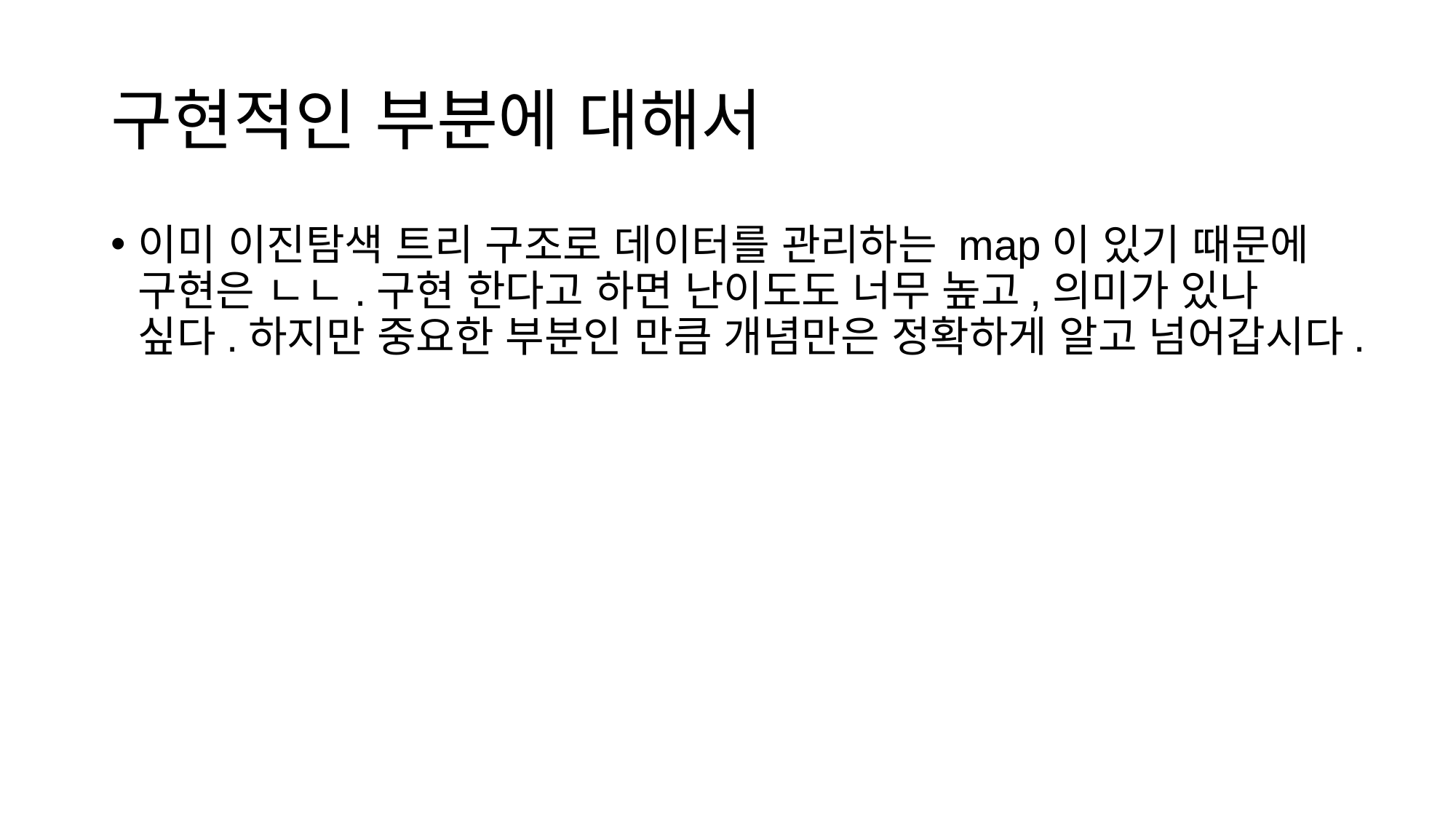

# 구현적인 부분에 대해서
이미 이진탐색 트리 구조로 데이터를 관리하는 map이 있기 때문에 구현은 ㄴㄴ.구현 한다고 하면 난이도도 너무 높고,의미가 있나 싶다.하지만 중요한 부분인 만큼 개념만은 정확하게 알고 넘어갑시다.